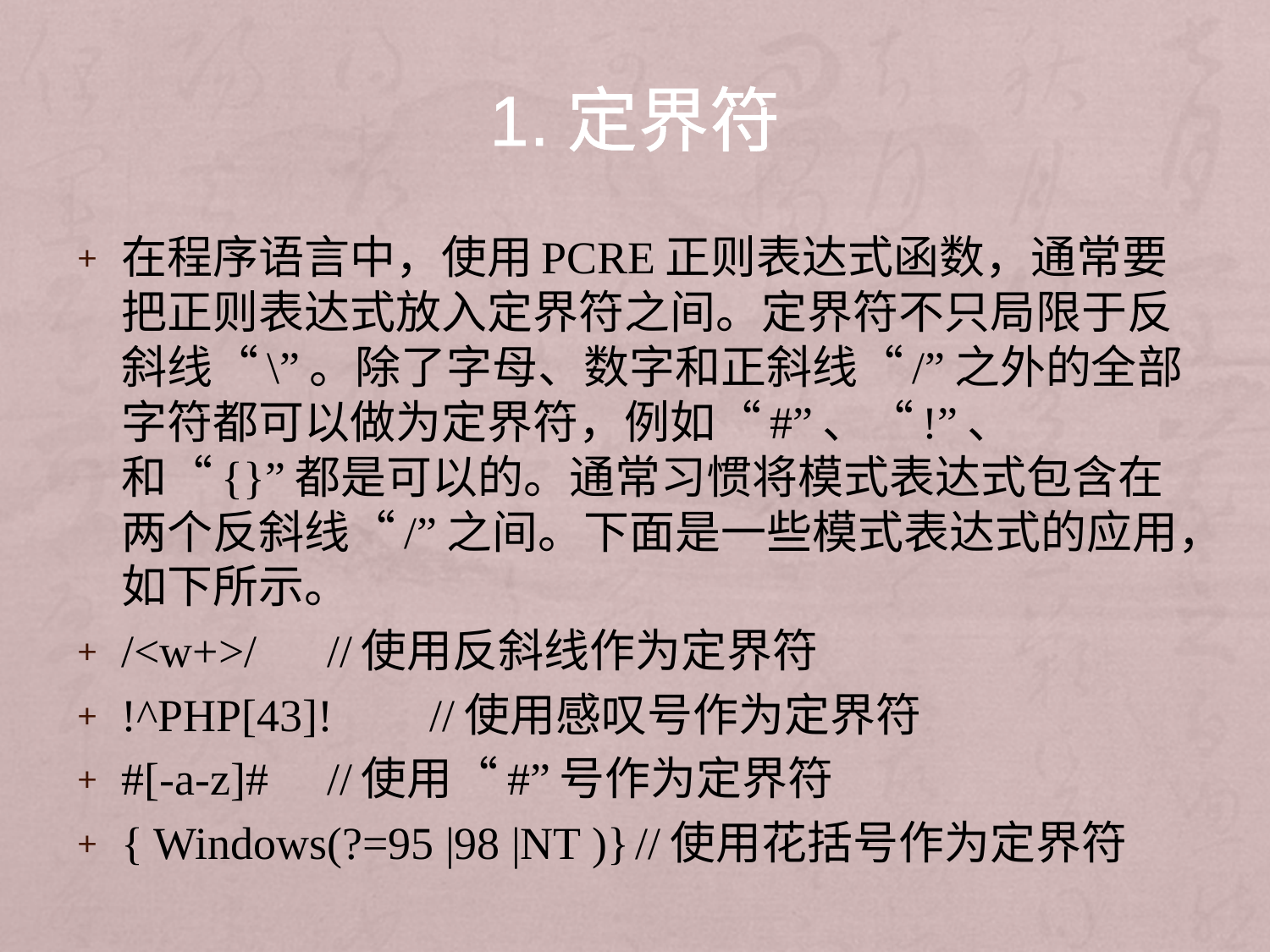

# 1.定界符
在程序语言中，使用PCRE正则表达式函数，通常要把正则表达式放入定界符之间。定界符不只局限于反斜线“\”。除了字母、数字和正斜线“/”之外的全部字符都可以做为定界符，例如“#”、“!”、和“{}”都是可以的。通常习惯将模式表达式包含在两个反斜线“/”之间。下面是一些模式表达式的应用，如下所示。
/<w+>/		//使用反斜线作为定界符
!^PHP[43]!	//使用感叹号作为定界符
#[-a-z]#		//使用“#”号作为定界符
{ Windows(?=95 |98 |NT )}		//使用花括号作为定界符